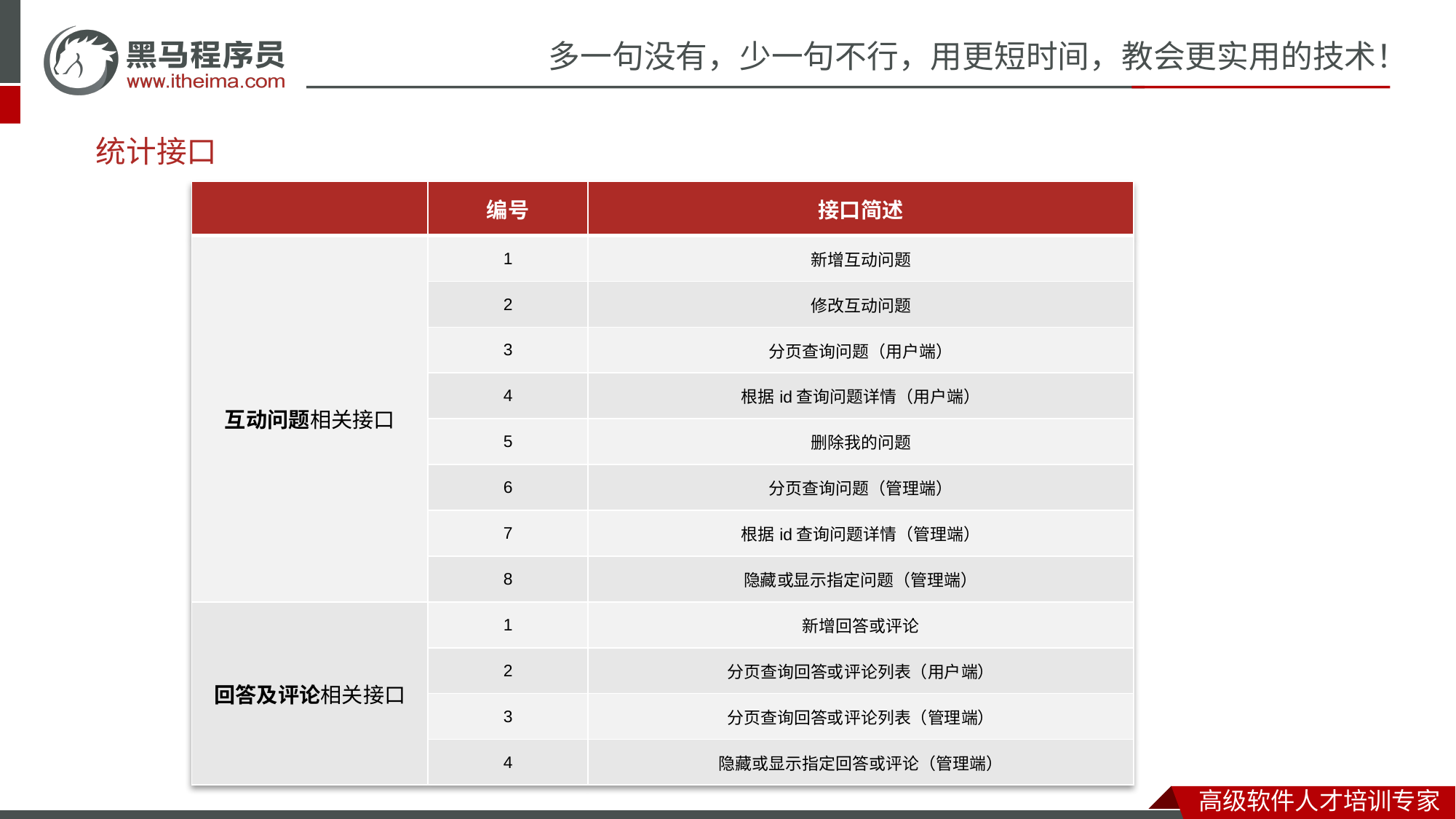

# 统计接口
|  | 编号 | 接口简述 |
| --- | --- | --- |
| 互动问题相关接口 | 1 | 新增互动问题 |
|  | 2 | 修改互动问题 |
|  | 3 | 分页查询问题（用户端） |
|  | 4 | 根据id查询问题详情（用户端） |
|  | 5 | 删除我的问题 |
|  | 6 | 分页查询问题（管理端） |
|  | 7 | 根据id查询问题详情（管理端） |
|  | 8 | 隐藏或显示指定问题（管理端） |
| 回答及评论相关接口 | 1 | 新增回答或评论 |
|  | 2 | 分页查询回答或评论列表（用户端） |
|  | 3 | 分页查询回答或评论列表（管理端） |
|  | 4 | 隐藏或显示指定回答或评论（管理端） |